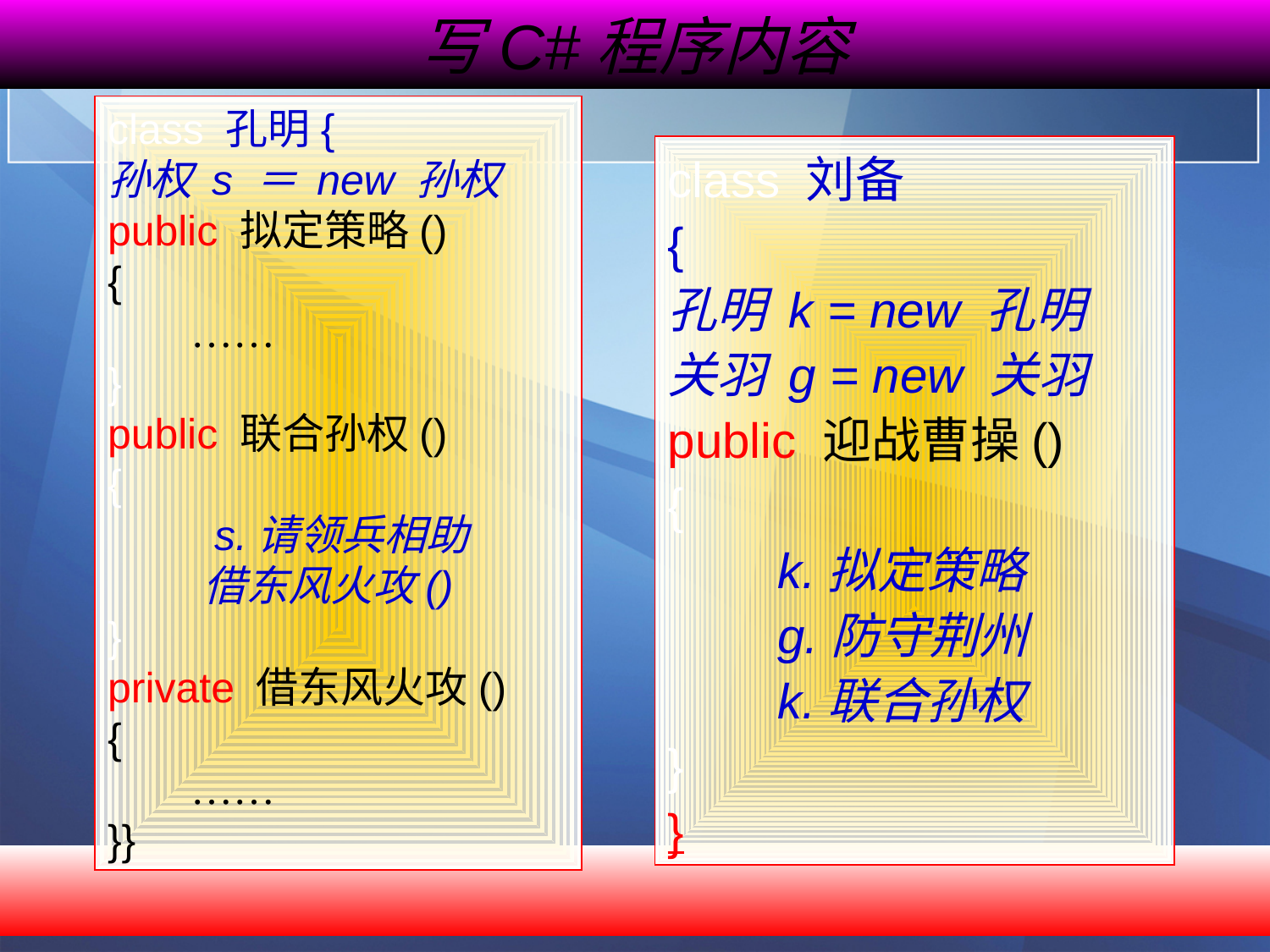

写C#程序内容
class 孔明{
孙权 s ＝ new 孙权
public 拟定策略()
{
       ……
}
public 联合孙权()
{
         s.请领兵相助
         借东风火攻()
}
private 借东风火攻()
{
       ……
}}
class 刘备
{
孔明 k = new 孔明
关羽 g = new 关羽public 迎战曹操()
{
        k.拟定策略
        g.防守荆州
        k.联合孙权
}
}